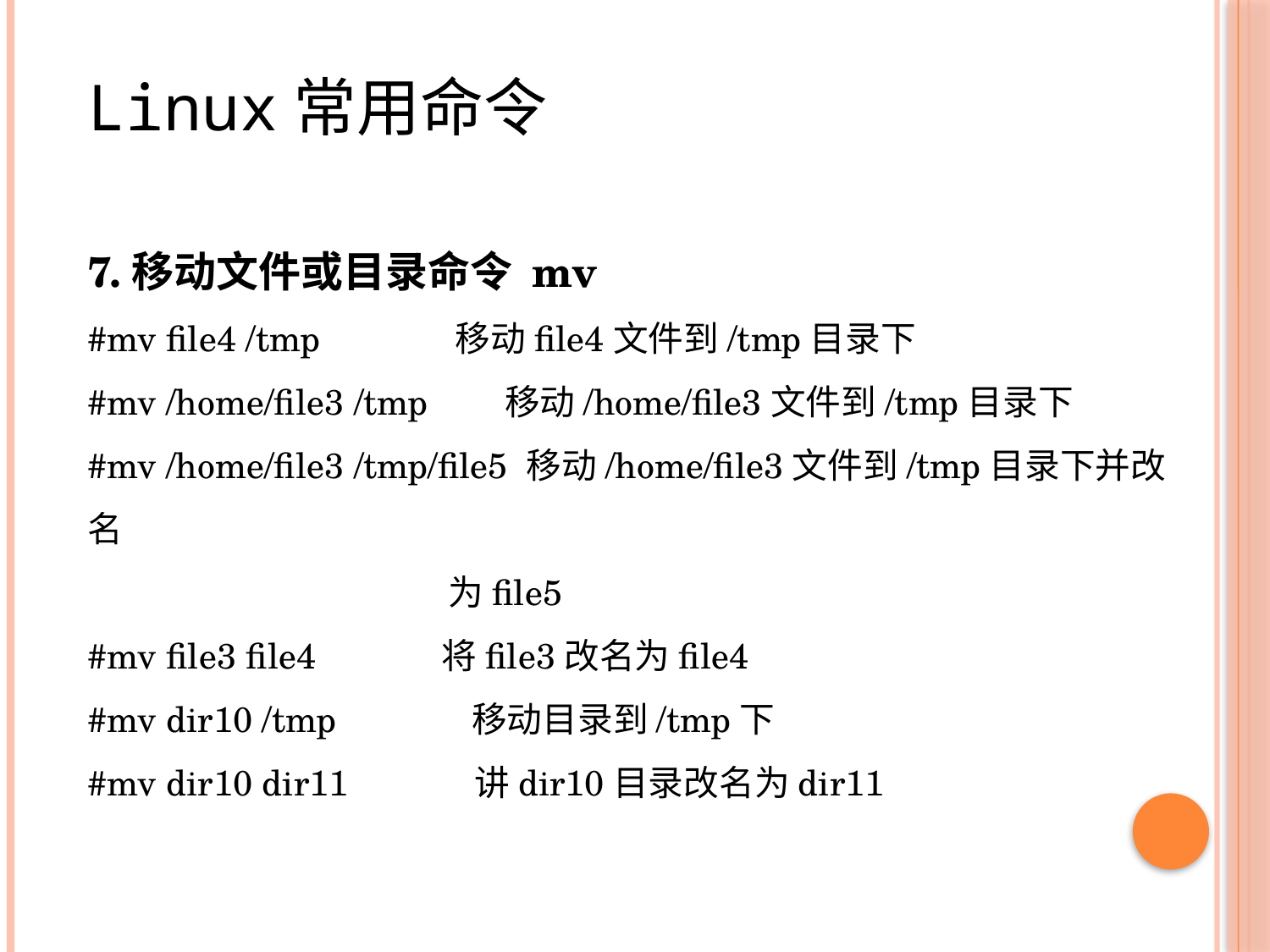

Linux常用命令

7.移动文件或目录命令 mv
#mv file4 /tmp             移动file4文件到/tmp目录下
#mv /home/file3 /tmp       移动/home/file3文件到/tmp目录下
#mv /home/file3 /tmp/file5 移动/home/file3文件到/tmp目录下并改名
                                             为file5
#mv file3 file4            将file3改名为file4
#mv dir10 /tmp             移动目录到/tmp下
#mv dir10 dir11            讲dir10目录改名为dir11